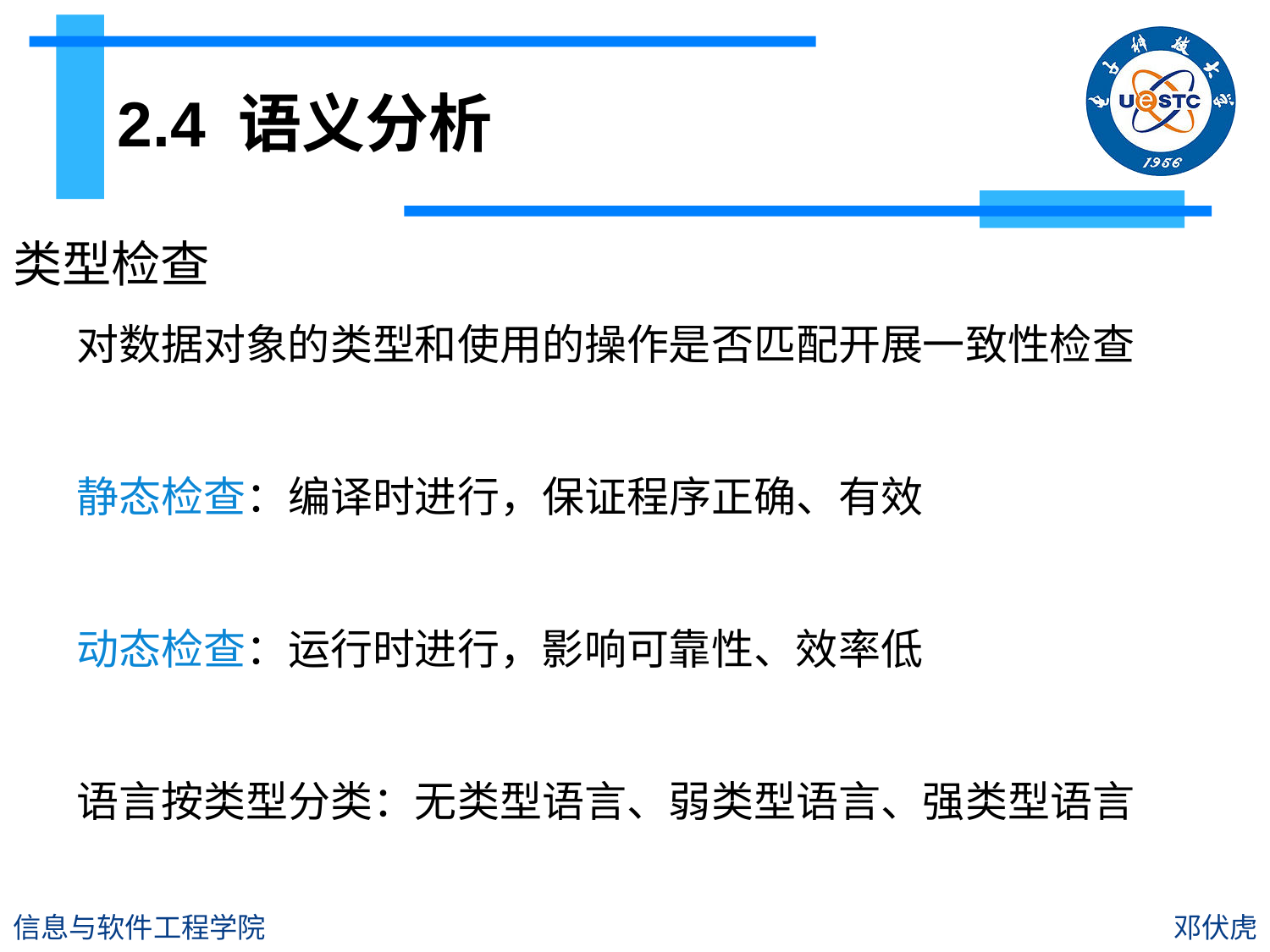

# 2.4 语义分析
类型检查
对数据对象的类型和使用的操作是否匹配开展一致性检查

静态检查：编译时进行，保证程序正确、有效

动态检查：运行时进行，影响可靠性、效率低

语言按类型分类：无类型语言、弱类型语言、强类型语言
43
信息与软件工程学院
邓伏虎